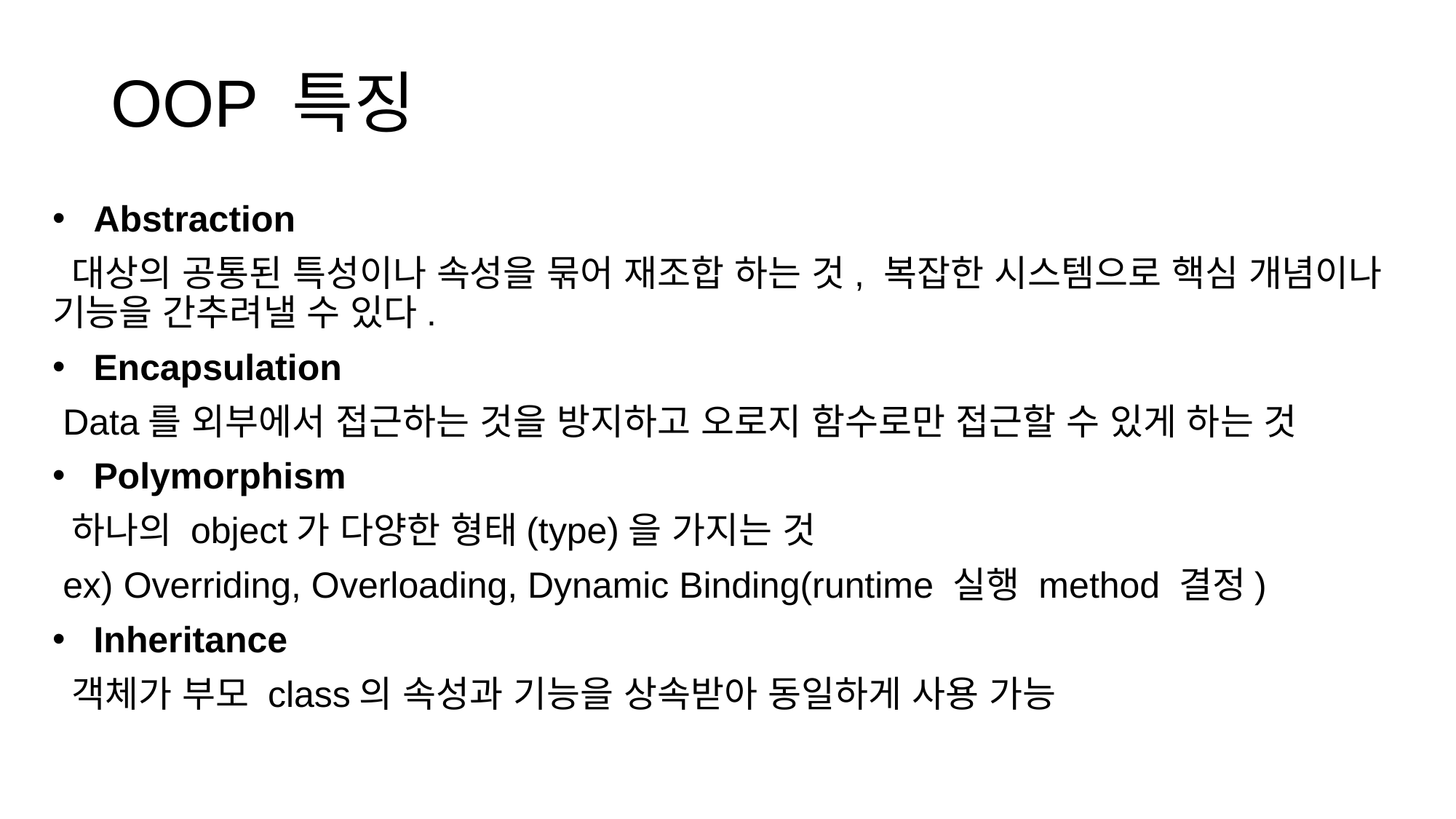

# OOP 특징
Abstraction
 대상의 공통된 특성이나 속성을 묶어 재조합 하는 것, 복잡한 시스템으로 핵심 개념이나 기능을 간추려낼 수 있다.
Encapsulation
 Data를 외부에서 접근하는 것을 방지하고 오로지 함수로만 접근할 수 있게 하는 것
Polymorphism
 하나의 object가 다양한 형태(type)을 가지는 것
 ex) Overriding, Overloading, Dynamic Binding(runtime 실행 method 결정)
Inheritance
 객체가 부모 class의 속성과 기능을 상속받아 동일하게 사용 가능